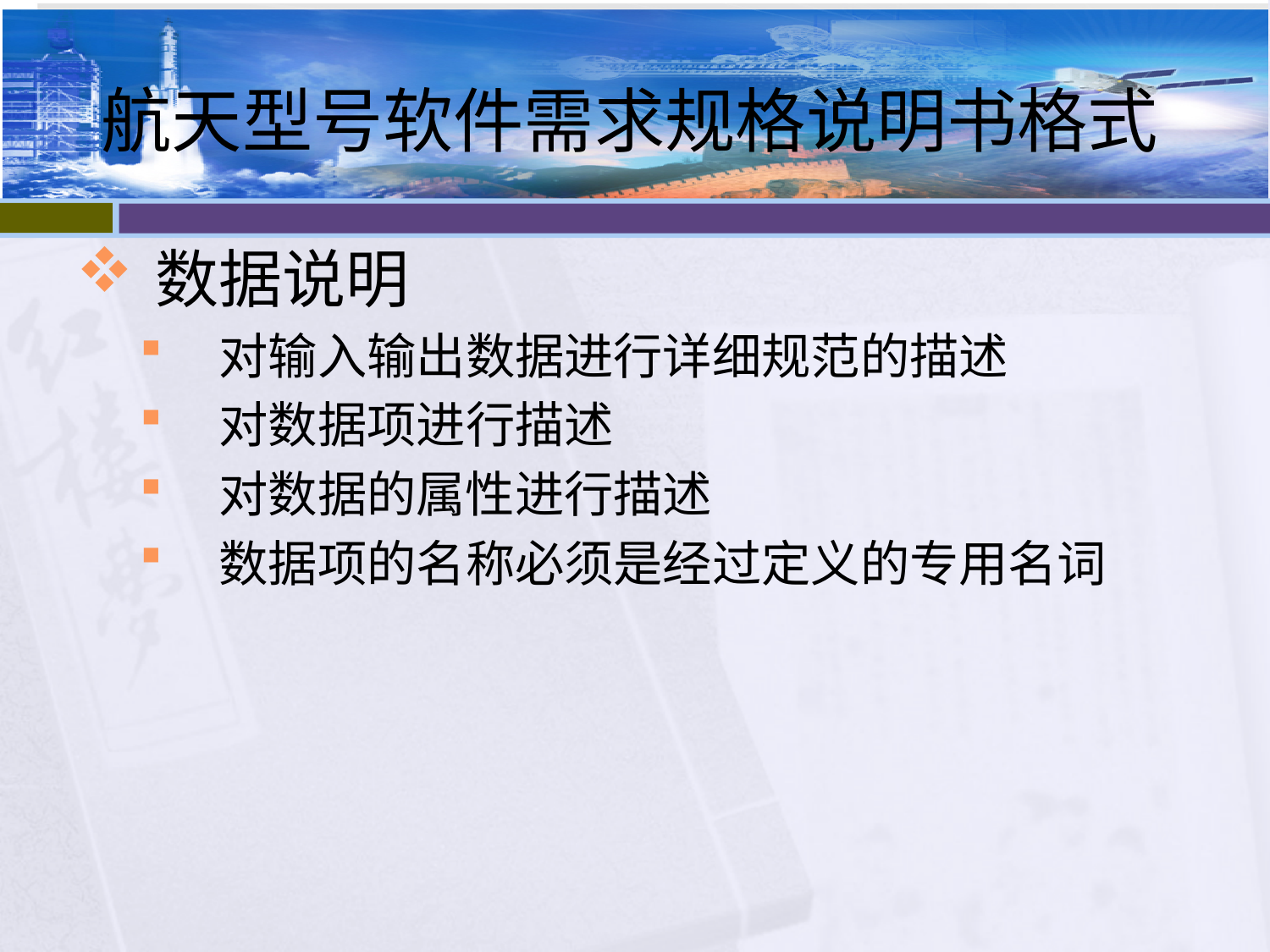

# 航天型号软件需求规格说明书格式

数据说明
对输入输出数据进行详细规范的描述
对数据项进行描述
对数据的属性进行描述
数据项的名称必须是经过定义的专用名词